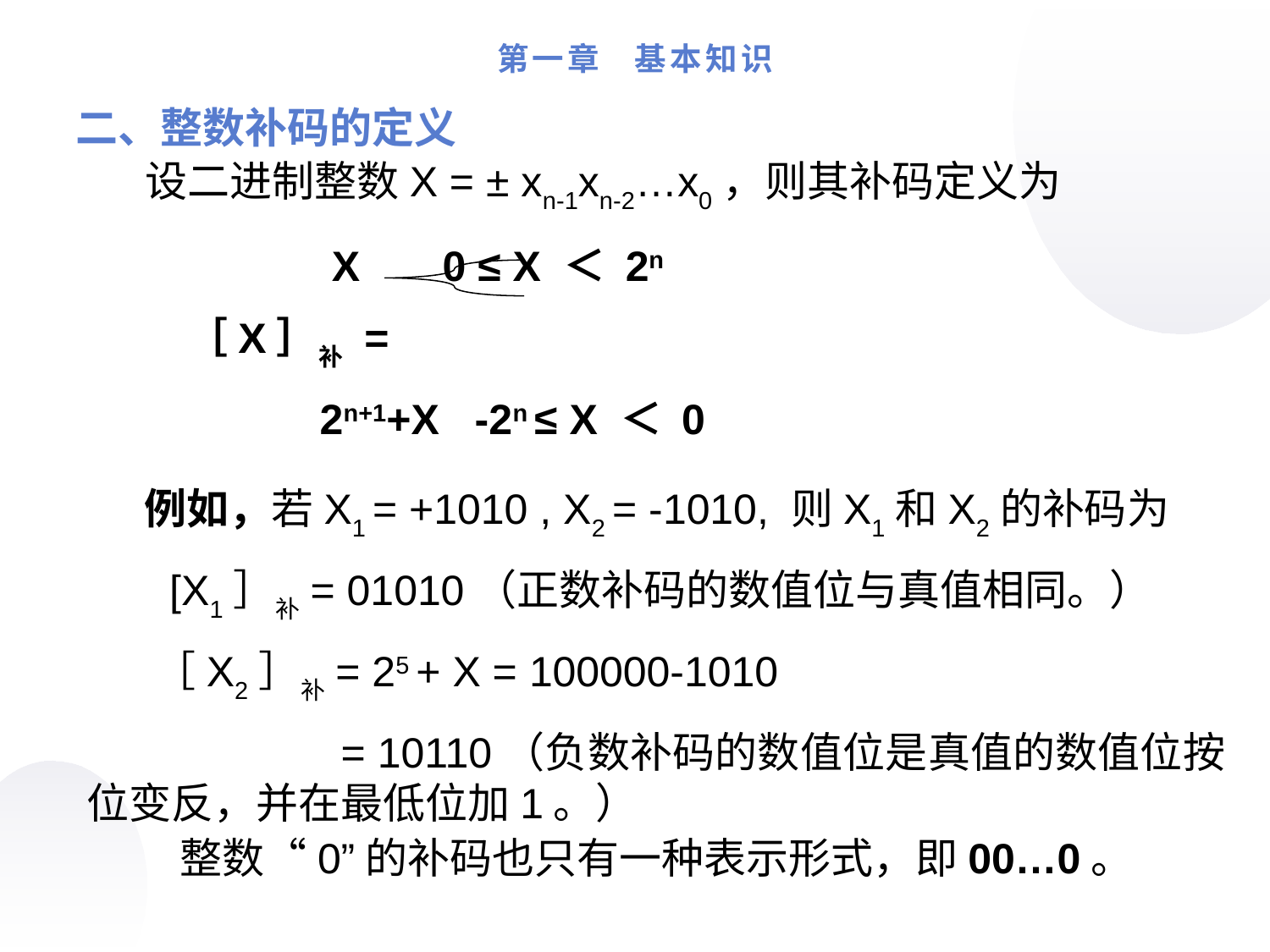

第一章   基本知识
二、整数补码的定义
    设二进制整数X = ± xn-1xn-2…x0，则其补码定义为
                  X       0 ≤ X ＜ 2n
      ［X］补  =
                 2n+1+X   -2n ≤ X ＜ 0

     例如，若X1 = +1010 , X2 = -1010, 则X1和X2的补码为
       [X1］补= 01010（正数补码的数值位与真值相同。）
      ［X2］补= 25 + X = 100000-1010
                     = 10110（负数补码的数值位是真值的数值位按位变反，并在最低位加1。）

 整数“0”的补码也只有一种表示形式，即00…0。
28